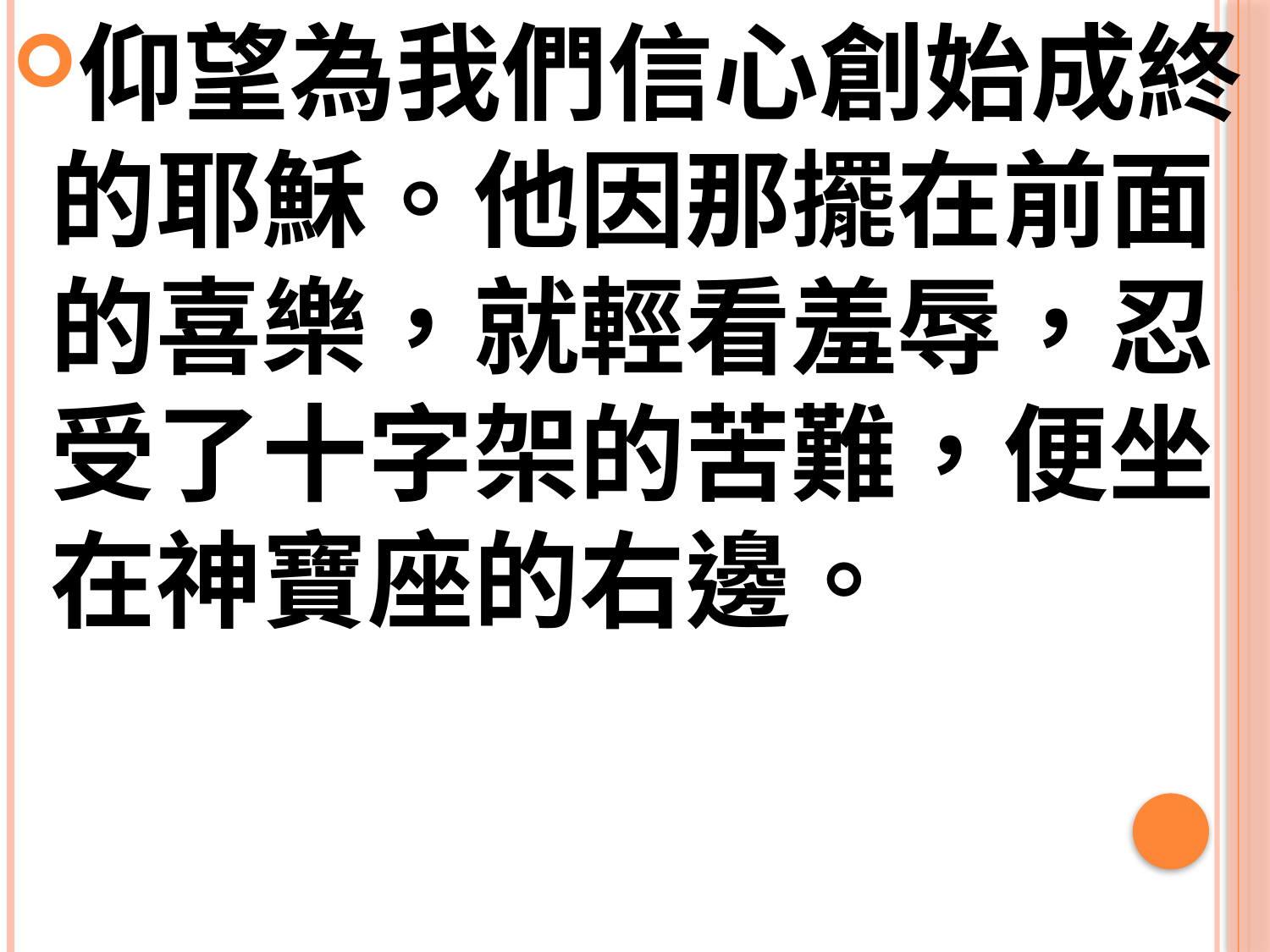

仰望為我們信心創始成終的耶穌。他因那擺在前面的喜樂，就輕看羞辱，忍受了十字架的苦難，便坐在神寶座的右邊。